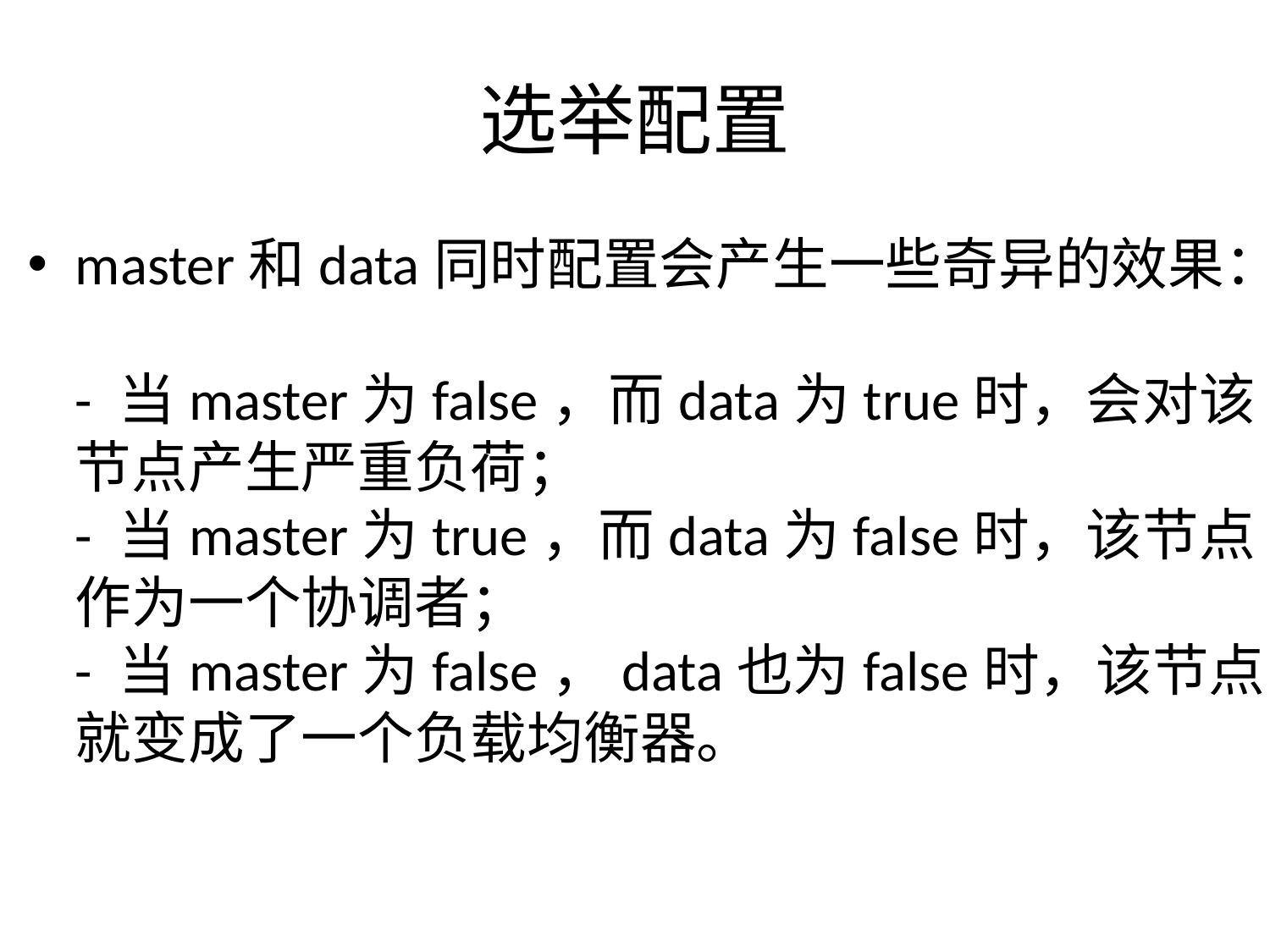

# 选举配置
master和data同时配置会产生一些奇异的效果： 
- 当master为false，而data为true时，会对该节点产生严重负荷； 
- 当master为true，而data为false时，该节点作为一个协调者； 
- 当master为false，data也为false时，该节点就变成了一个负载均衡器。